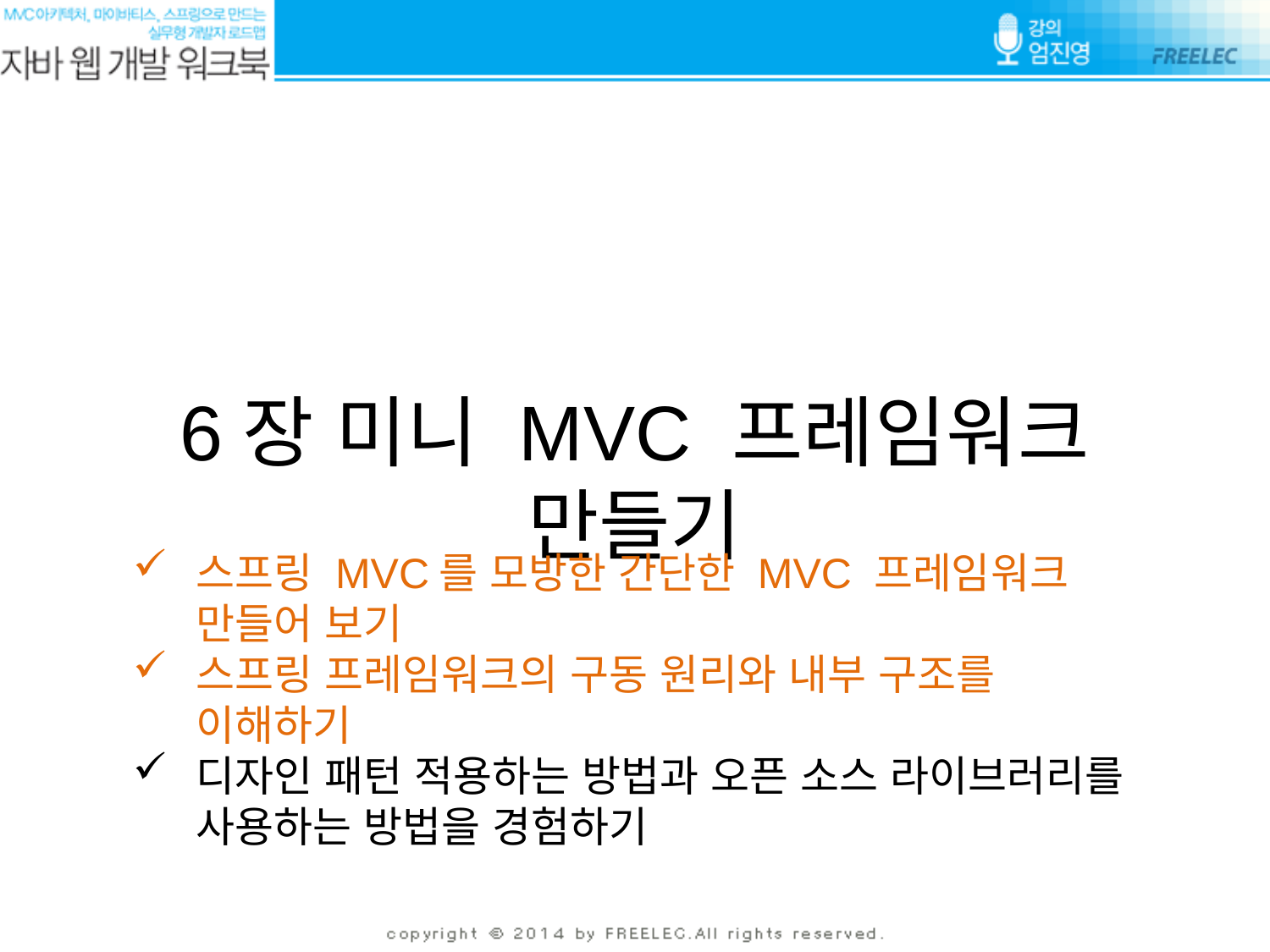

# 6장 미니 MVC 프레임워크 만들기
스프링 MVC를 모방한 간단한 MVC 프레임워크 만들어 보기
스프링 프레임워크의 구동 원리와 내부 구조를 이해하기
디자인 패턴 적용하는 방법과 오픈 소스 라이브러리를 사용하는 방법을 경험하기